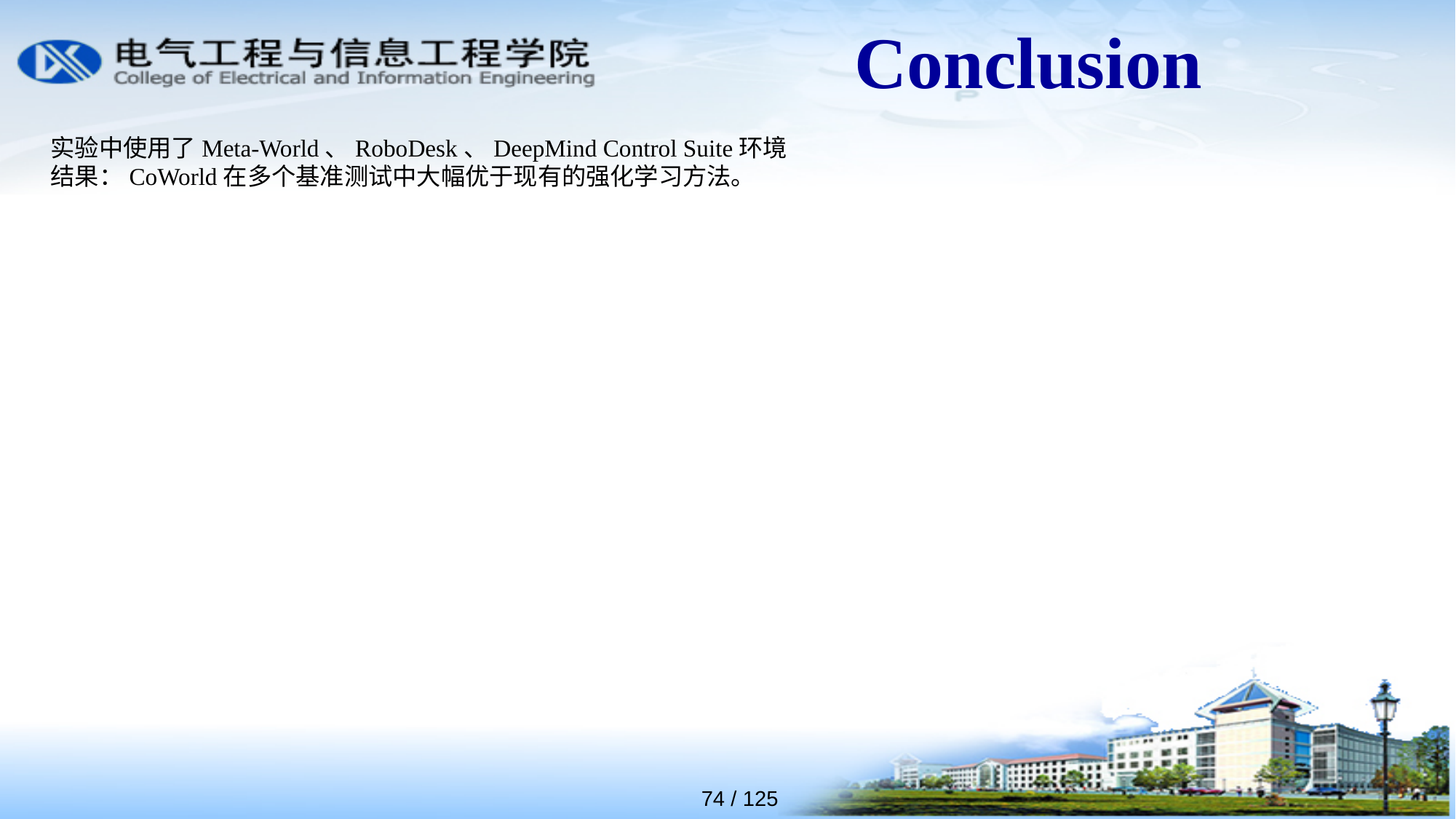

Conclusion
实验中使用了Meta-World、RoboDesk、DeepMind Control Suite环境
结果：CoWorld在多个基准测试中大幅优于现有的强化学习方法。
74 / 125